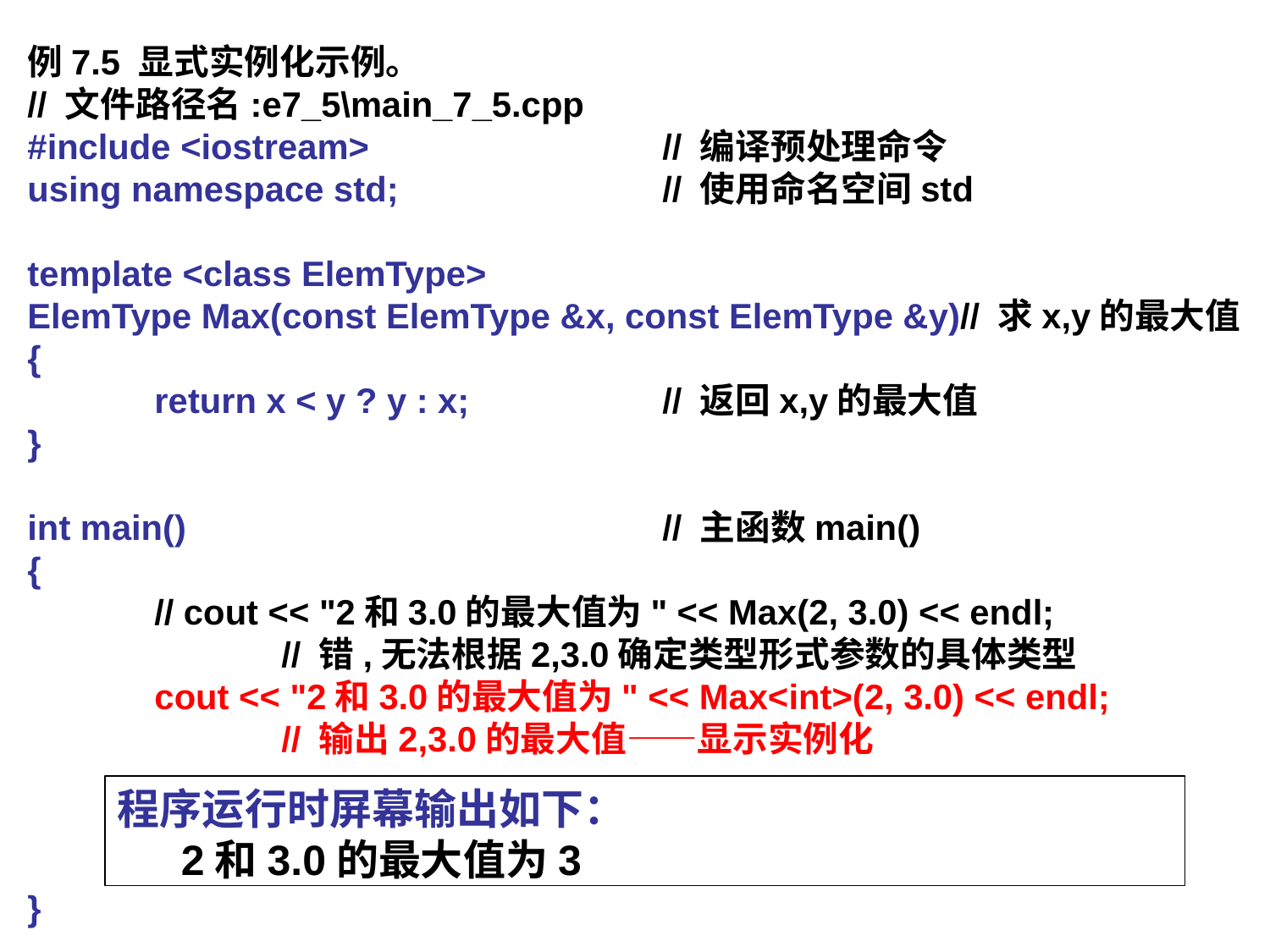

例7.5 显式实例化示例。
// 文件路径名:e7_5\main_7_5.cpp
#include <iostream>               		// 编译预处理命令
using namespace std;			// 使用命名空间std

template <class ElemType>
ElemType Max(const ElemType &x, const ElemType &y)// 求x,y的最大值
{
	return x < y ? y : x;		// 返回x,y的最大值
}

int main()				// 主函数main()
{
	// cout << "2和3.0的最大值为" << Max(2, 3.0) << endl;
		// 错,无法根据2,3.0确定类型形式参数的具体类型
	cout << "2和3.0的最大值为" << Max<int>(2, 3.0) << endl;
		// 输出2,3.0的最大值——显示实例化

	system("PAUSE");		// 输出系统提示信息
	return 0;               		// 返回值0, 返回操作系统
}
程序运行时屏幕输出如下：
2和3.0的最大值为3